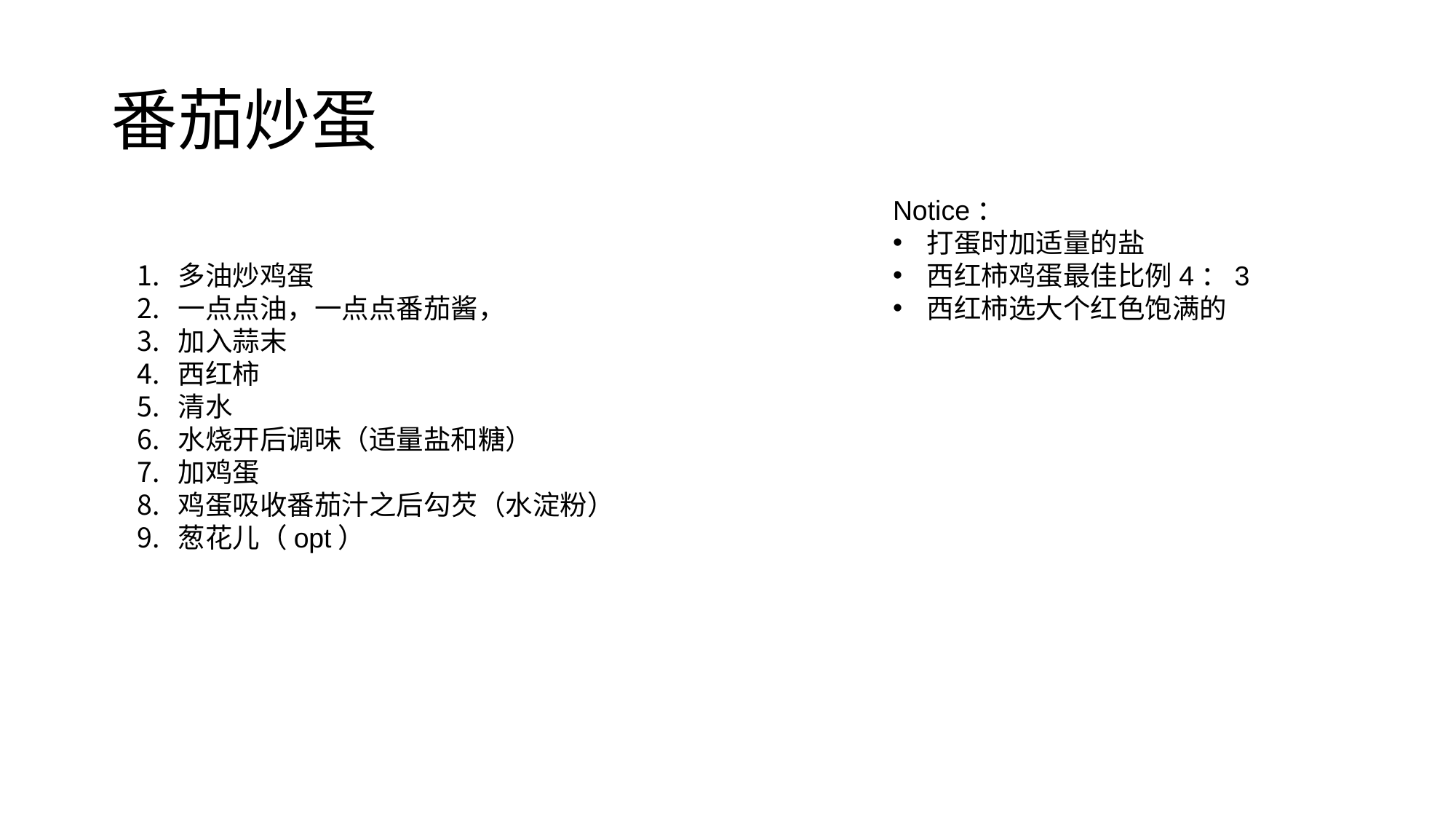

# 番茄炒蛋
Notice：
打蛋时加适量的盐
西红柿鸡蛋最佳比例4：3
西红柿选大个红色饱满的
多油炒鸡蛋
一点点油，一点点番茄酱，
加入蒜末
西红柿
清水
水烧开后调味（适量盐和糖）
加鸡蛋
鸡蛋吸收番茄汁之后勾芡（水淀粉）
葱花儿（opt）